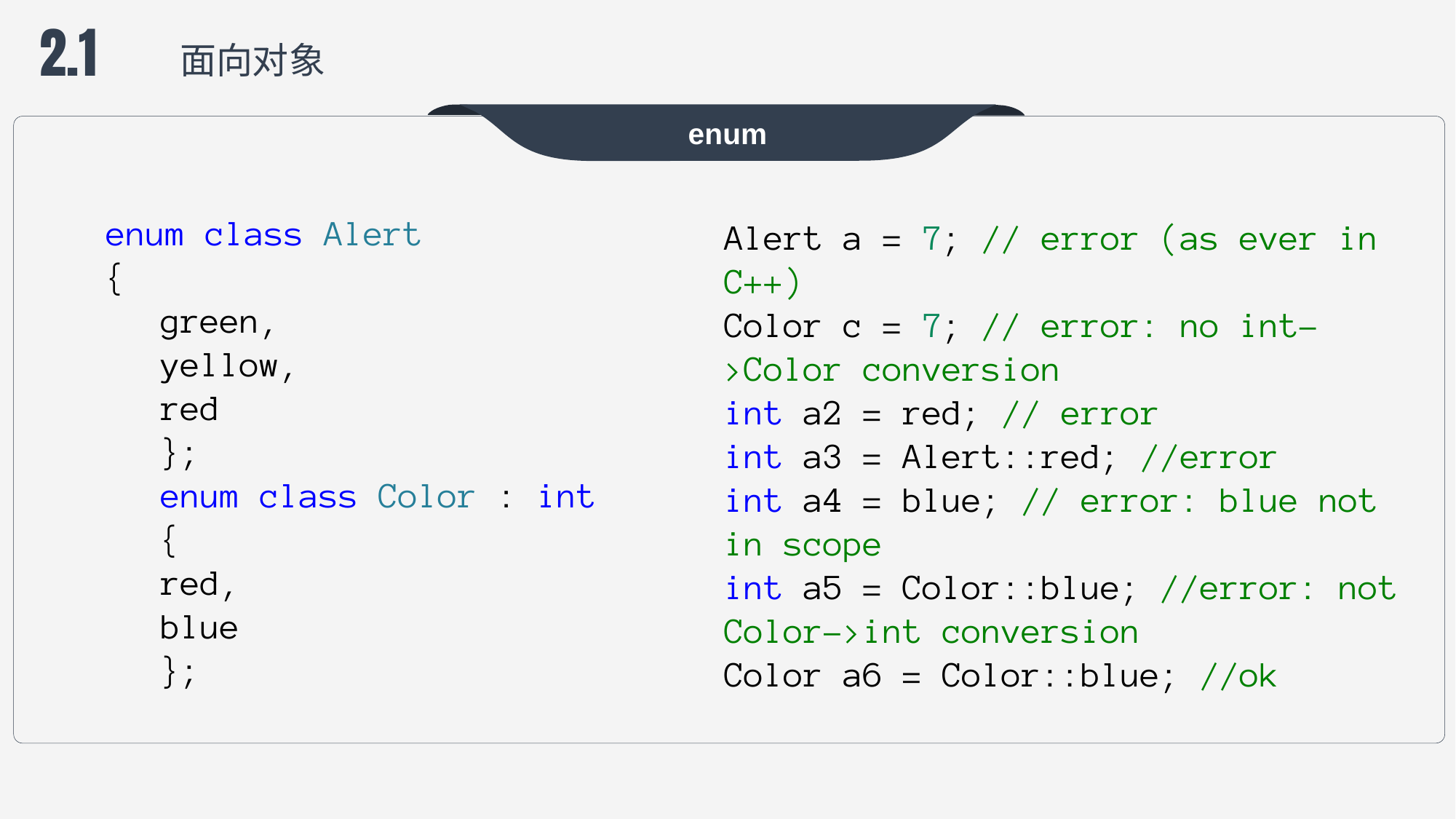

2.1
面向对象

enum

enum class Alert
{
green,
yellow,
red
};
enum class Color : int
{
red,
blue
};
Alert a = 7; // error (as ever in C++)
Color c = 7; // error: no int->Color conversion
int a2 = red; // error
int a3 = Alert::red; //error
int a4 = blue; // error: blue not in scope
int a5 = Color::blue; //error: not Color->int conversion
Color a6 = Color::blue; //ok